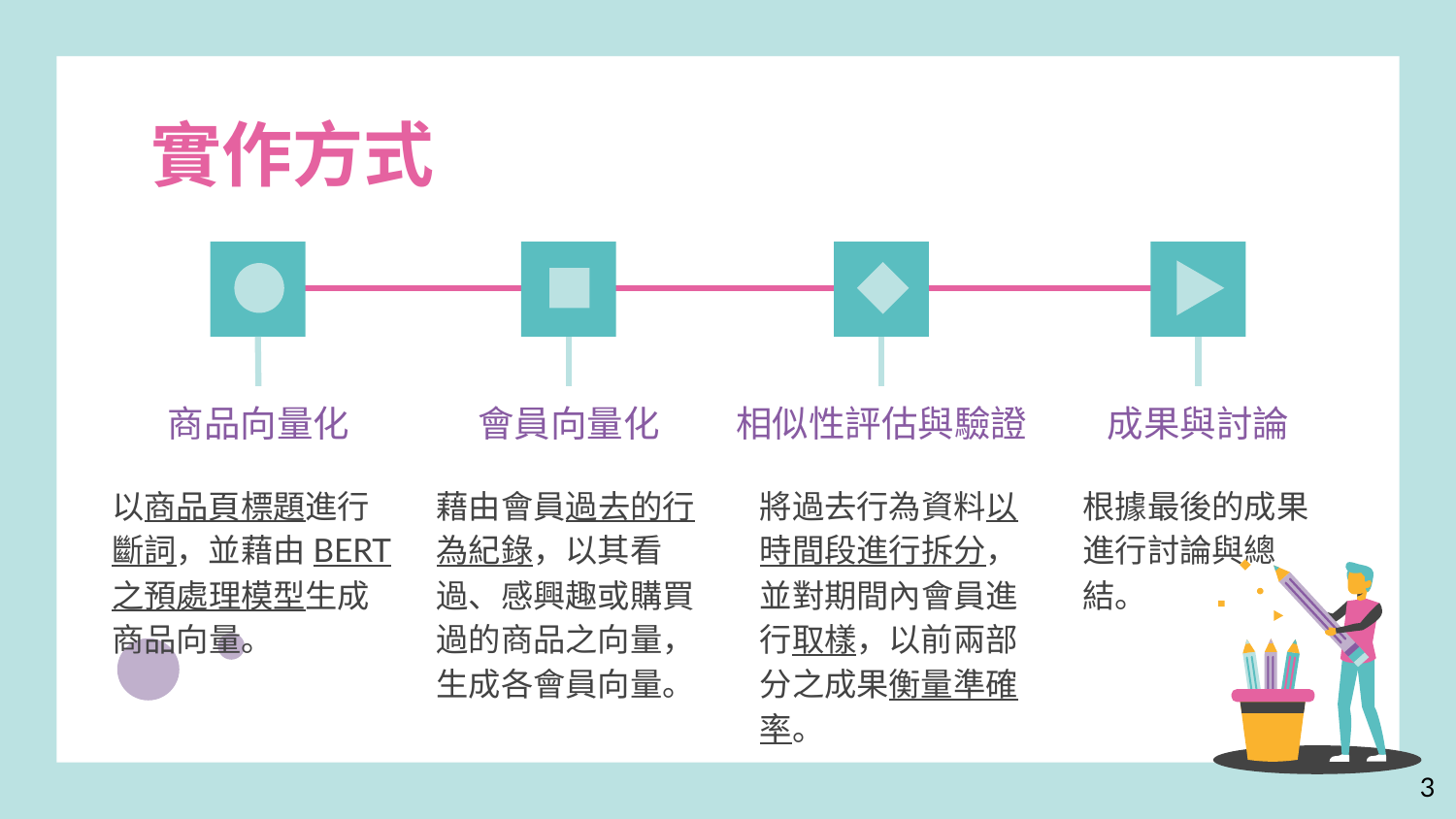

# 實作方式

成果與討論
商品向量化
會員向量化
相似性評估與驗證
以商品頁標題進行斷詞，並藉由BERT之預處理模型生成商品向量。
藉由會員過去的行為紀錄，以其看過、感興趣或購買過的商品之向量，生成各會員向量。
將過去行為資料以時間段進行拆分，並對期間內會員進行取樣，以前兩部分之成果衡量準確率。
根據最後的成果進行討論與總結。

3